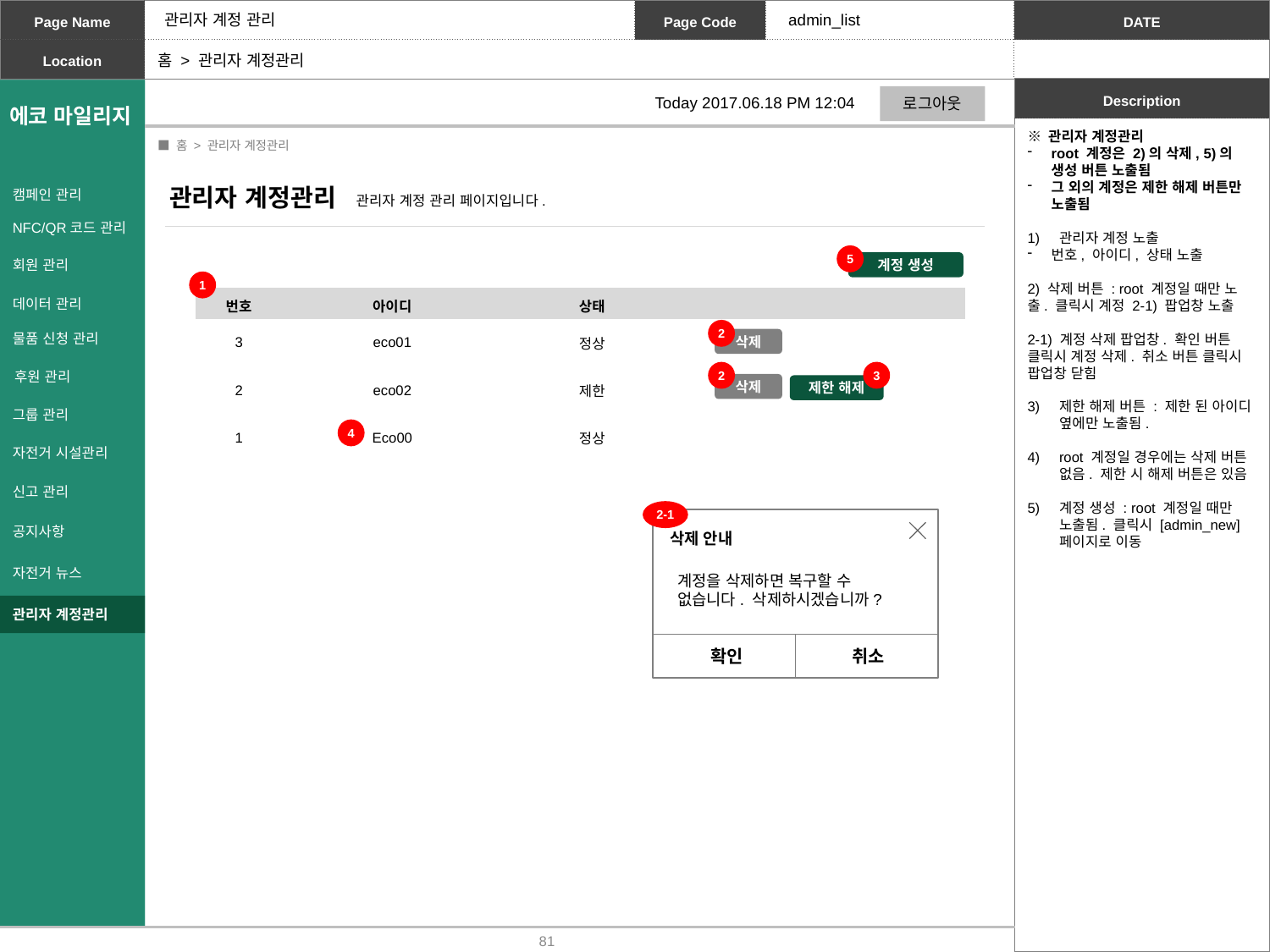

관리자 계정 관리
admin_list
홈 > 관리자 계정관리

로그아웃
Today 2017.06.18 PM 12:04
에코 마일리지
※ 관리자 계정관리
root 계정은 2)의 삭제, 5)의 생성 버튼 노출됨
그 외의 계정은 제한 해제 버튼만 노출됨

관리자 계정 노출
번호, 아이디, 상태 노출

2) 삭제 버튼 : root 계정일 때만 노출. 클릭시 계정 2-1) 팝업창 노출

2-1) 계정 삭제 팝업창. 확인 버튼 클릭시 계정 삭제. 취소 버튼 클릭시 팝업창 닫힘

제한 해제 버튼 : 제한 된 아이디 옆에만 노출됨.

root 계정일 경우에는 삭제 버튼 없음. 제한 시 해제 버튼은 있음

계정 생성 : root 계정일 때만 노출됨. 클릭시 [admin_new] 페이지로 이동

   ■ 홈 > 관리자 계정관리
관리자 계정관리
캠페인 관리
NFC/QR코드 관리
회원 관리
데이터 관리
물품 신청 관리
후원 관리
그룹 관리
자전거 시설관리
신고 관리
공지사항
자전거 뉴스
관리자 계정 관리 페이지입니다.

5
계정 생성
1
| 번호 | 아이디 | 상태 |  |
| --- | --- | --- | --- |
| 3 | eco01 | 정상 |  |
| 2 | eco02 | 제한 |  |
| 1 | Eco00 | 정상 |  |
2
삭제
3
2
삭제
제한 해제
4
2-1

삭제 안내

계정을 삭제하면 복구할 수 없습니다. 삭제하시겠습니까?
관리자 계정관리

확인
취소
81